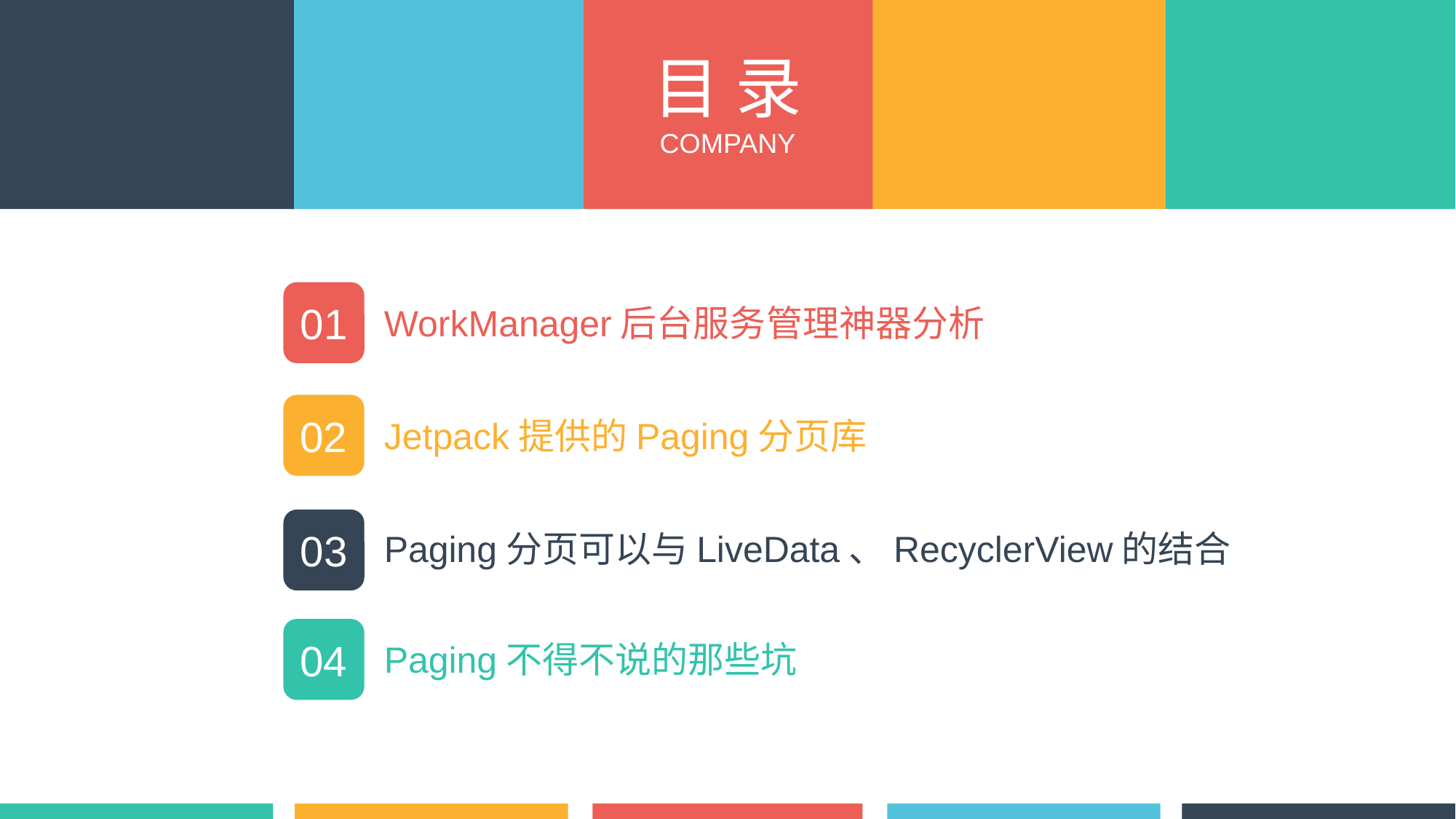

目 录
COMPANY
01
WorkManager后台服务管理神器分析
02
Jetpack提供的Paging分页库
03
Paging分页可以与LiveData、RecyclerView的结合
04
Paging不得不说的那些坑